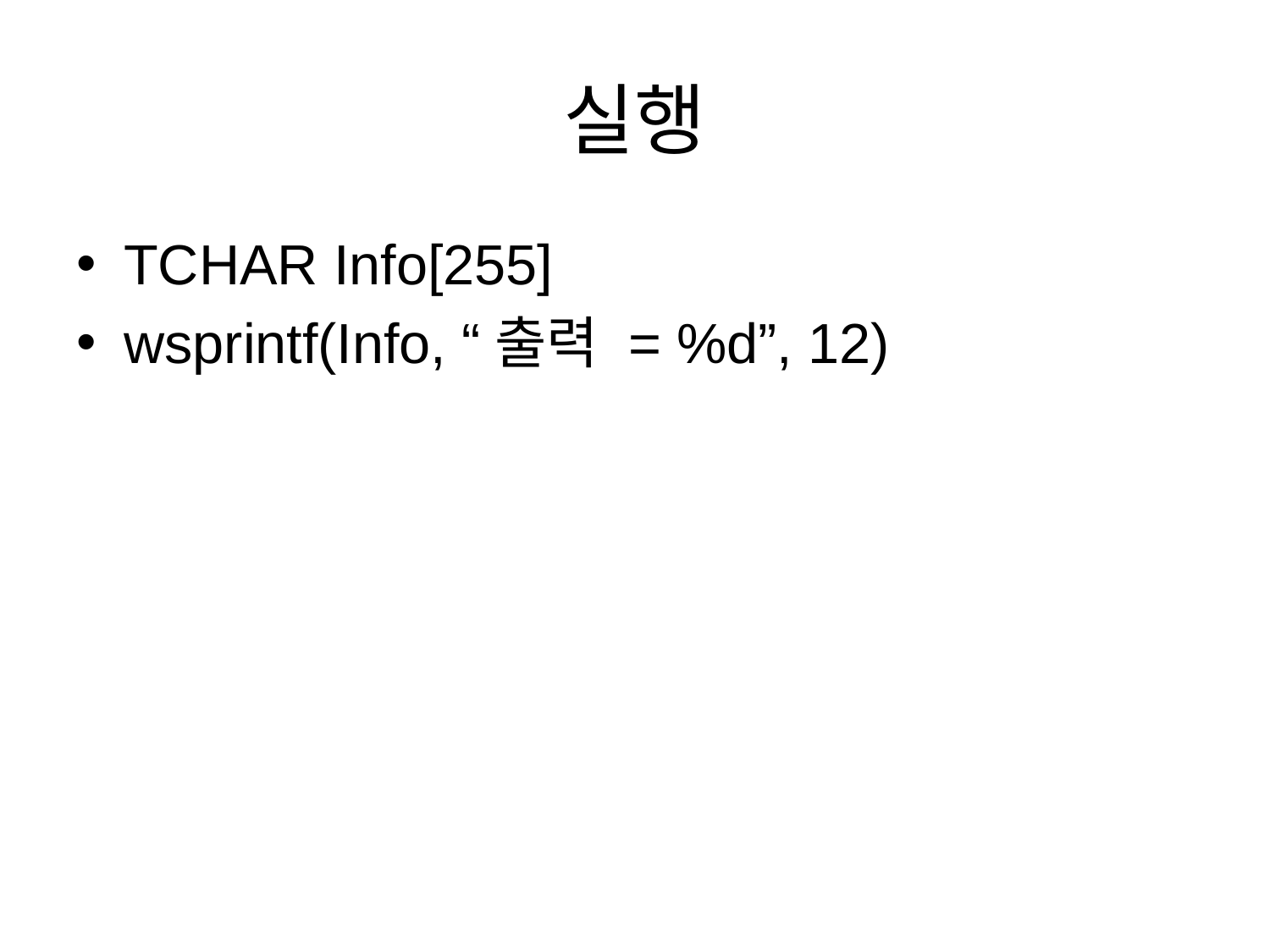

# 실행
TCHAR Info[255]
wsprintf(Info, “출력 = %d”, 12)